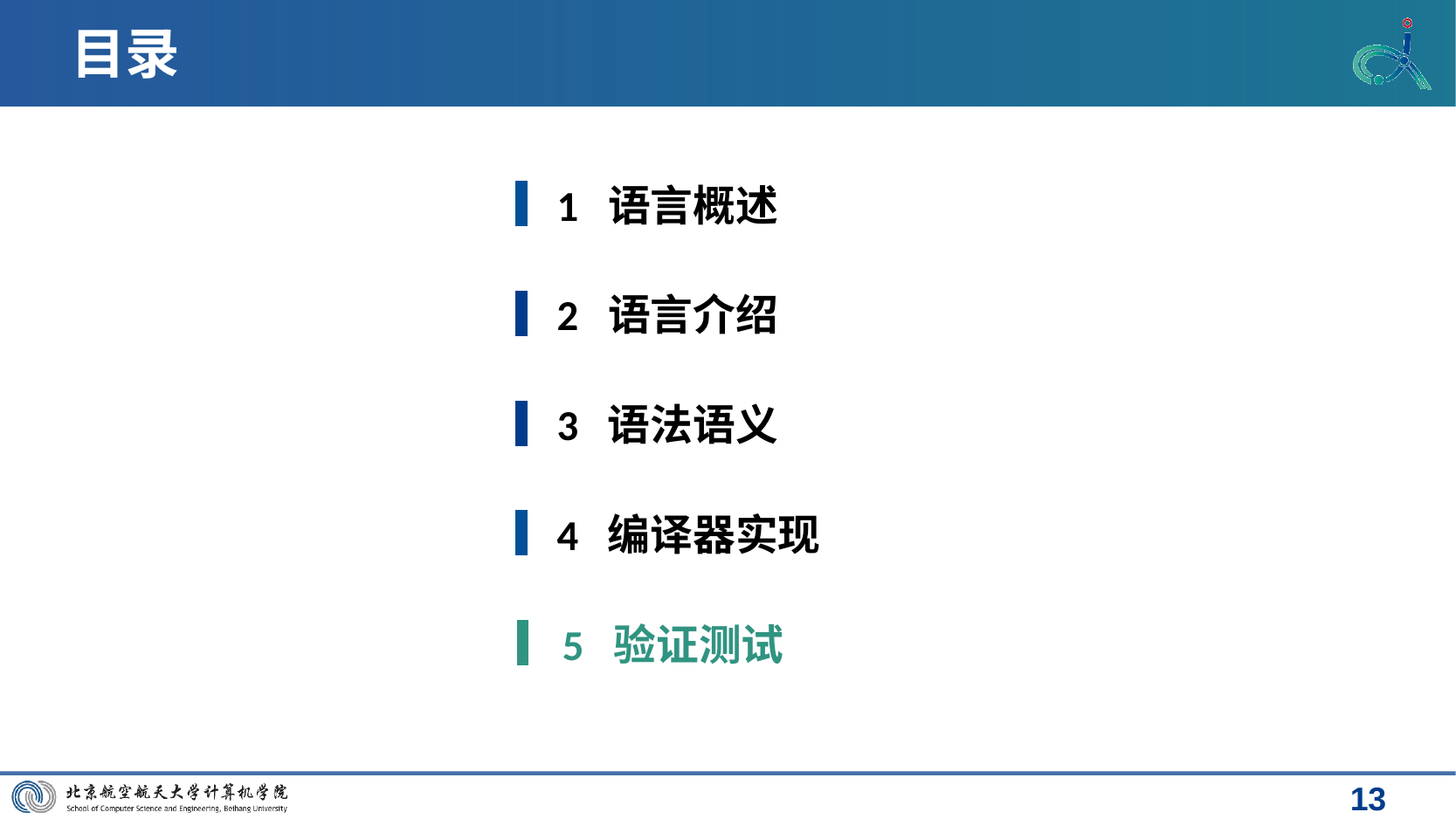

# 目录
1  语言概述
2  语言介绍
3  语法语义
4  编译器实现
5  验证测试
13